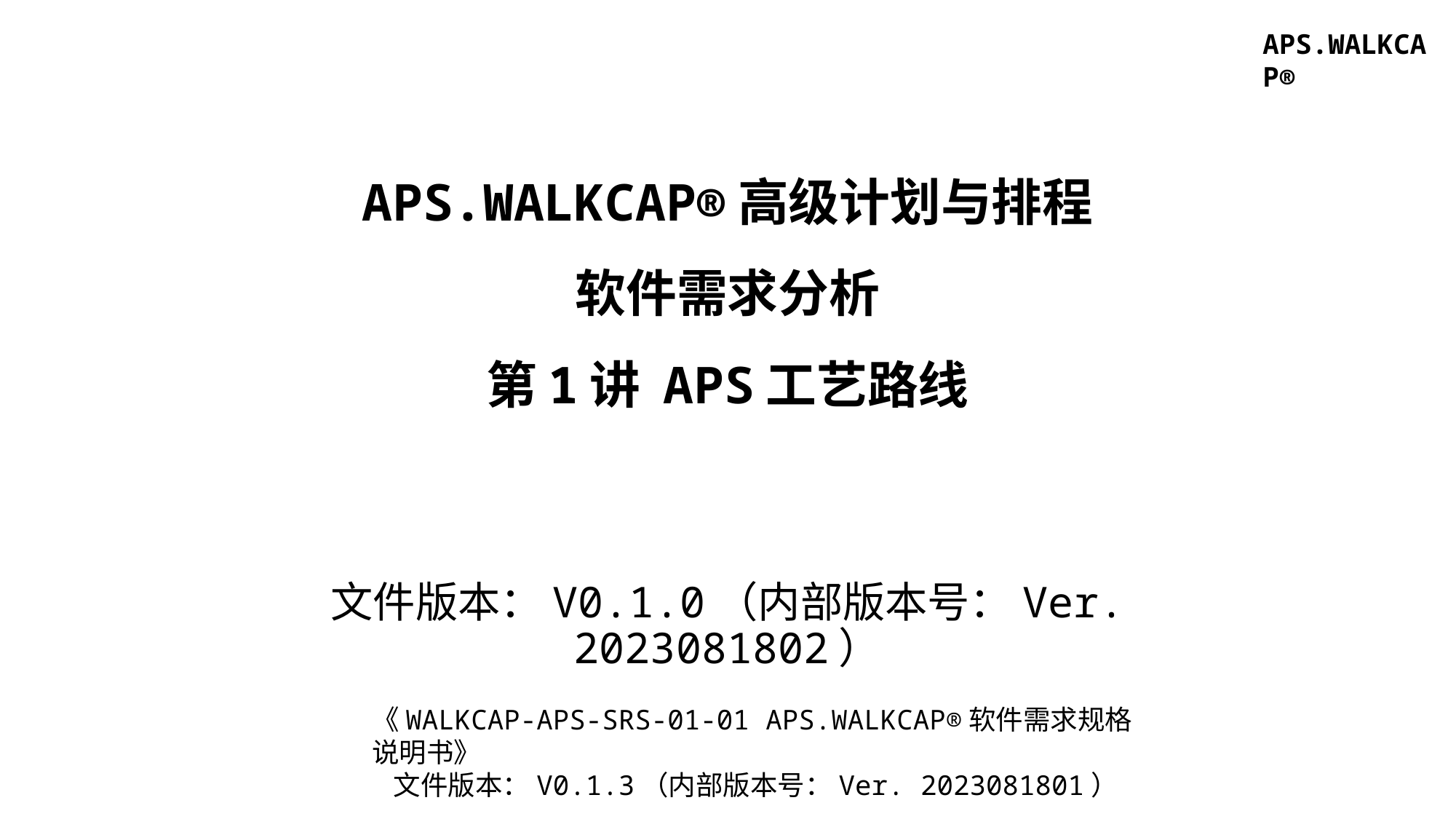

APS.WALKCAP®高级计划与排程
软件需求分析
第1讲 APS工艺路线

文件版本：V0.1.0（内部版本号：Ver. 2023081802）

《WALKCAP-APS-SRS-01-01 APS.WALKCAP®软件需求规格说明书》
文件版本：V0.1.3（内部版本号：Ver. 2023081801）